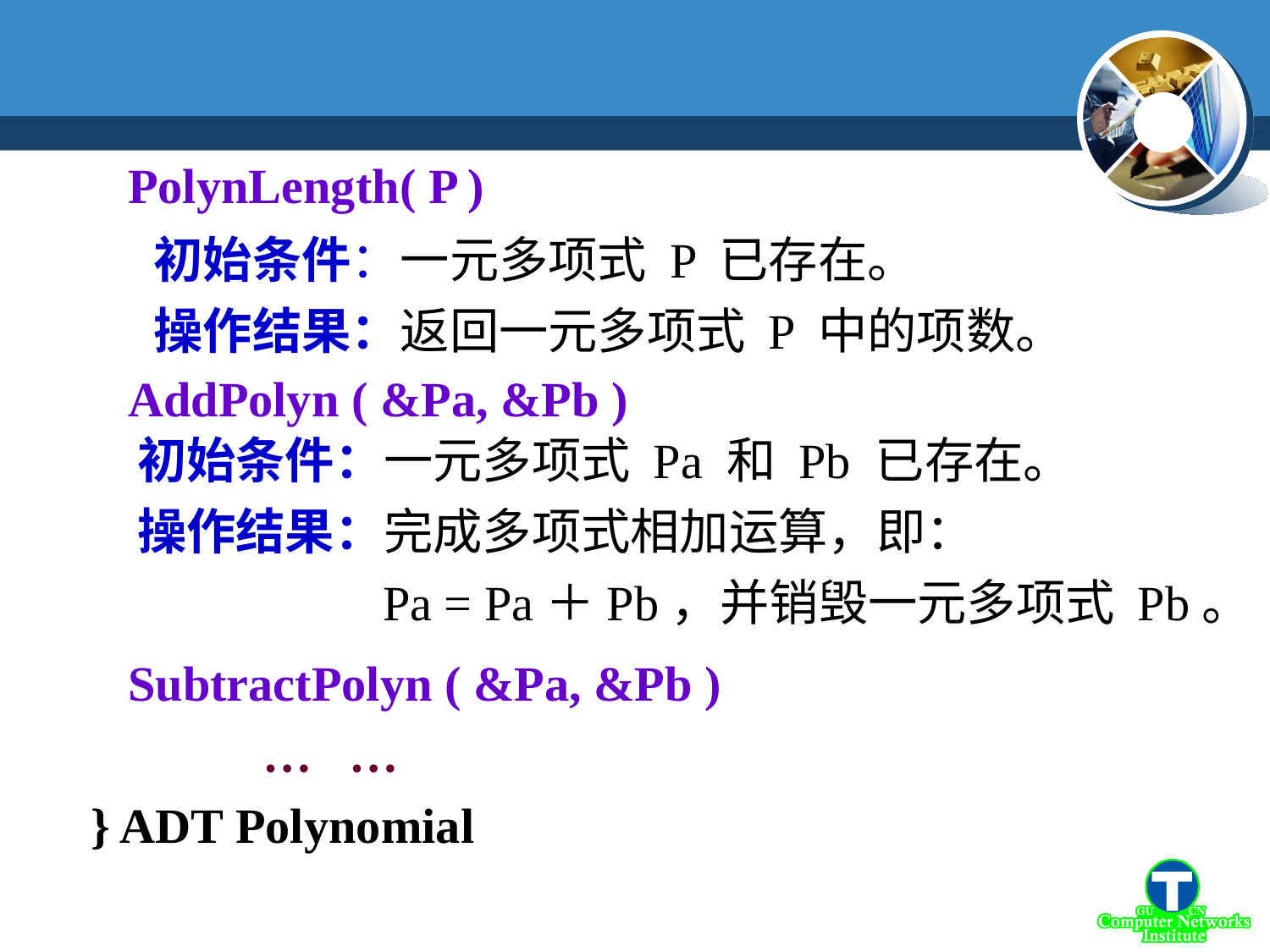

PolynLength( P )

   AddPolyn ( &Pa, &Pb )

   SubtractPolyn ( &Pa, &Pb )
              …   …
} ADT Polynomial
初始条件：一元多项式 P 已存在。
操作结果：返回一元多项式 P 中的项数。
初始条件：一元多项式 Pa 和 Pb 已存在。
操作结果：完成多项式相加运算，即：
                    Pa = Pa＋Pb，并销毁一元多项式 Pb。